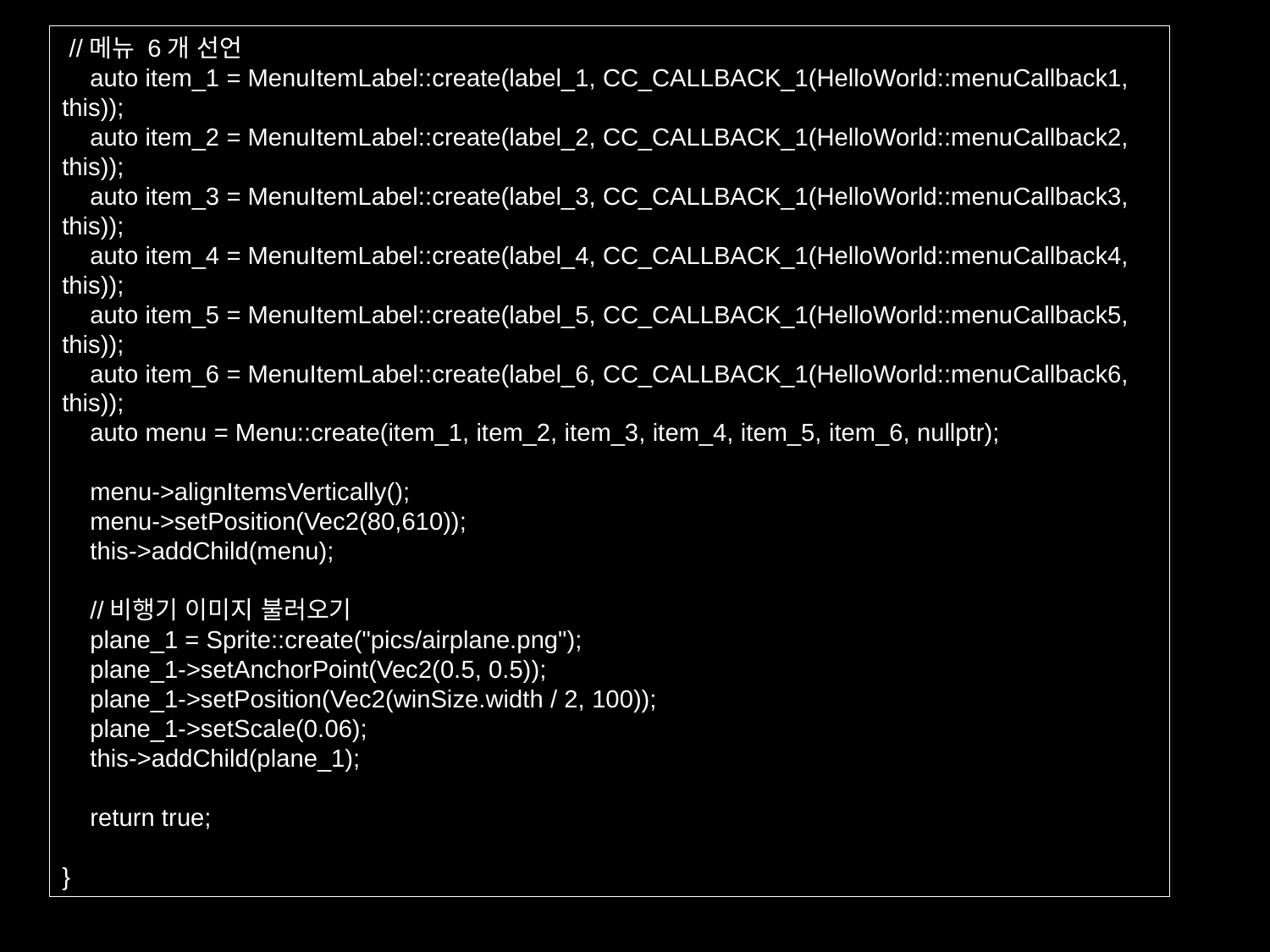

//메뉴 6개 선언
    auto item_1 = MenuItemLabel::create(label_1, CC_CALLBACK_1(HelloWorld::menuCallback1, this));
    auto item_2 = MenuItemLabel::create(label_2, CC_CALLBACK_1(HelloWorld::menuCallback2, this));
    auto item_3 = MenuItemLabel::create(label_3, CC_CALLBACK_1(HelloWorld::menuCallback3, this));
    auto item_4 = MenuItemLabel::create(label_4, CC_CALLBACK_1(HelloWorld::menuCallback4, this));
    auto item_5 = MenuItemLabel::create(label_5, CC_CALLBACK_1(HelloWorld::menuCallback5, this));
    auto item_6 = MenuItemLabel::create(label_6, CC_CALLBACK_1(HelloWorld::menuCallback6, this));
    auto menu = Menu::create(item_1, item_2, item_3, item_4, item_5, item_6, nullptr);

    menu->alignItemsVertically();
    menu->setPosition(Vec2(80,610));
    this->addChild(menu);

    //비행기 이미지 불러오기
    plane_1 = Sprite::create("pics/airplane.png");
    plane_1->setAnchorPoint(Vec2(0.5, 0.5));
    plane_1->setPosition(Vec2(winSize.width / 2, 100));
    plane_1->setScale(0.06);
    this->addChild(plane_1);

    return true;

}